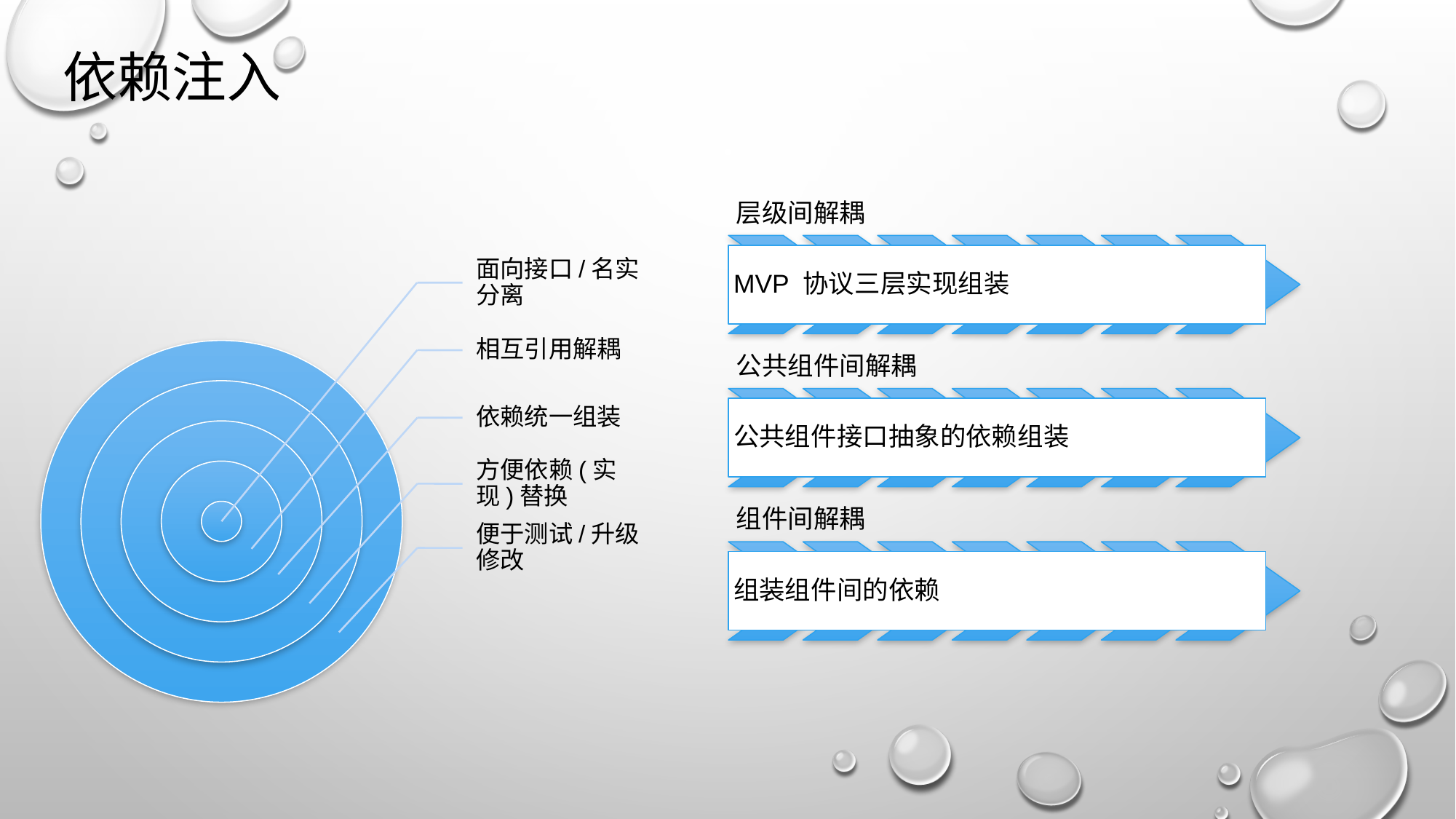

# 依赖注入
层级间解耦
MVP 协议三层实现组装
公共组件间解耦
公共组件接口抽象的依赖组装
组件间解耦
组装组件间的依赖
面向接口/名实分离
相互引用解耦
依赖统一组装
方便依赖(实现)替换
便于测试/升级修改